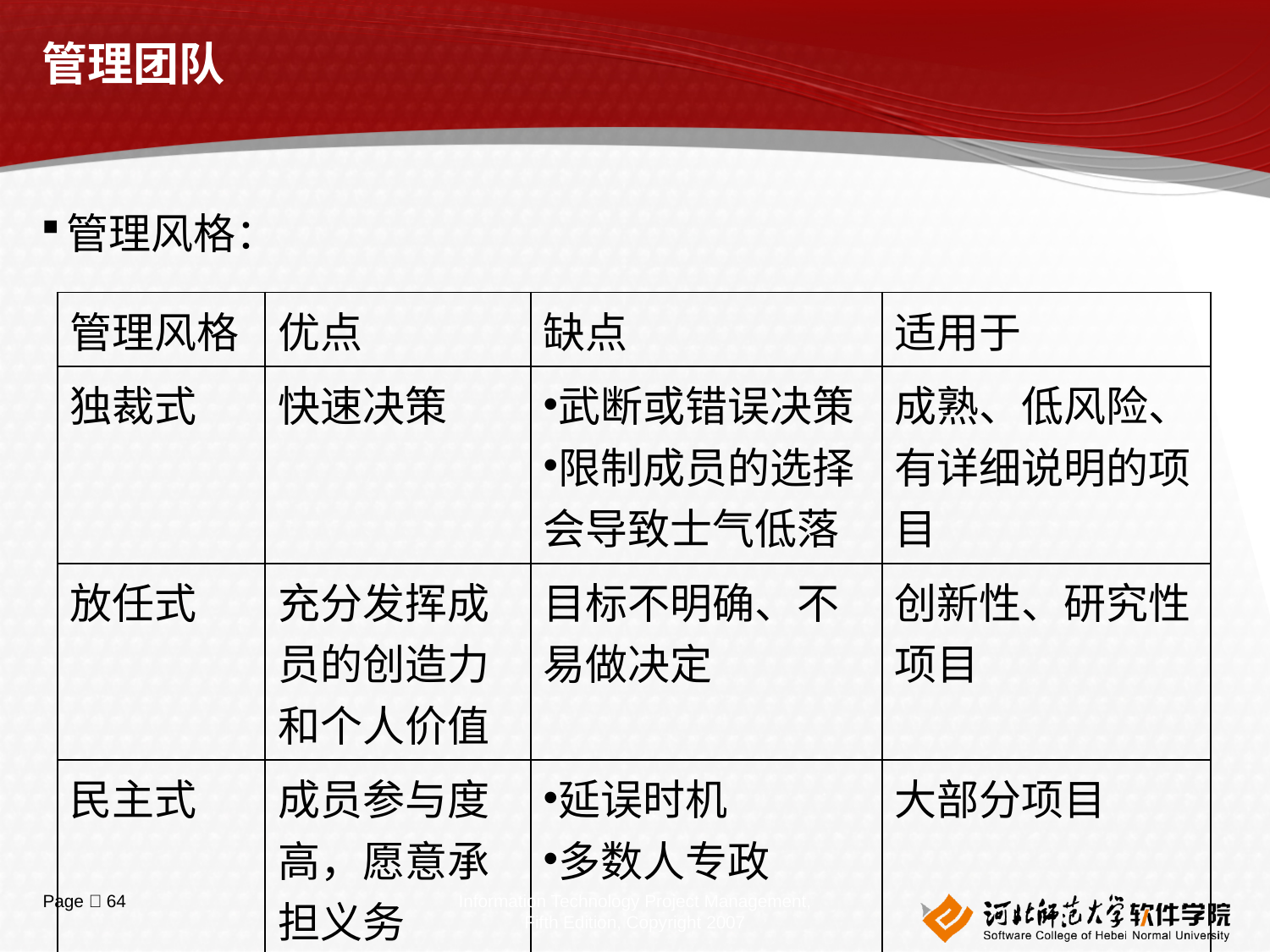

# 管理团队
管理风格：
| 管理风格 | 优点 | 缺点 | 适用于 |
| --- | --- | --- | --- |
| 独裁式 | 快速决策 | 武断或错误决策 限制成员的选择会导致士气低落 | 成熟、低风险、有详细说明的项目 |
| 放任式 | 充分发挥成员的创造力和个人价值 | 目标不明确、不易做决定 | 创新性、研究性项目 |
| 民主式 | 成员参与度高，愿意承担义务 | 延误时机 多数人专政 | 大部分项目 |
Information Technology Project Management, Fifth Edition, Copyright 2007